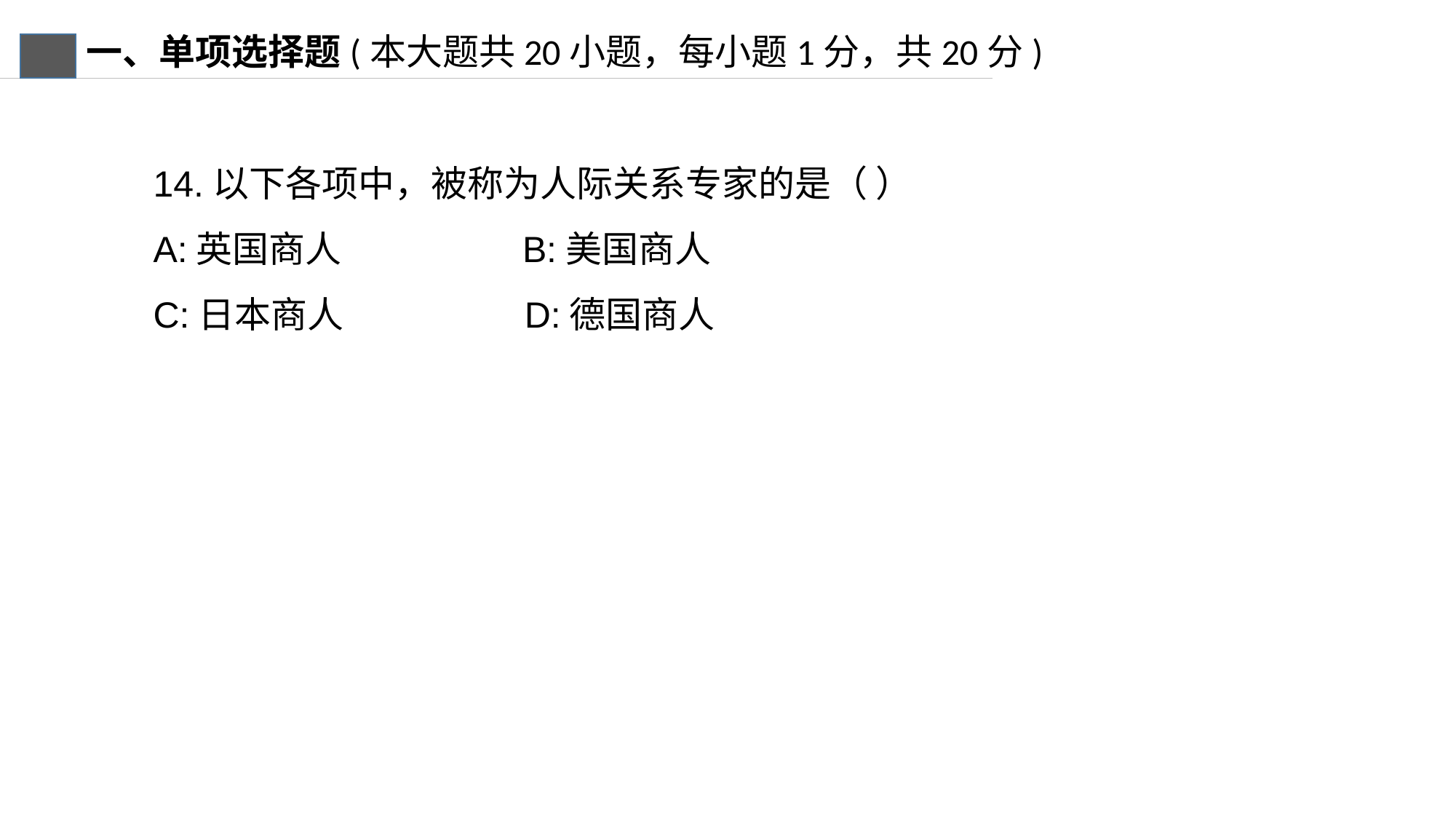

一、单项选择题(本大题共20小题，每小题1分，共20分)

14.以下各项中，被称为人际关系专家的是（ ）
A:英国商人                     B:美国商人
C:日本商人                     D:德国商人